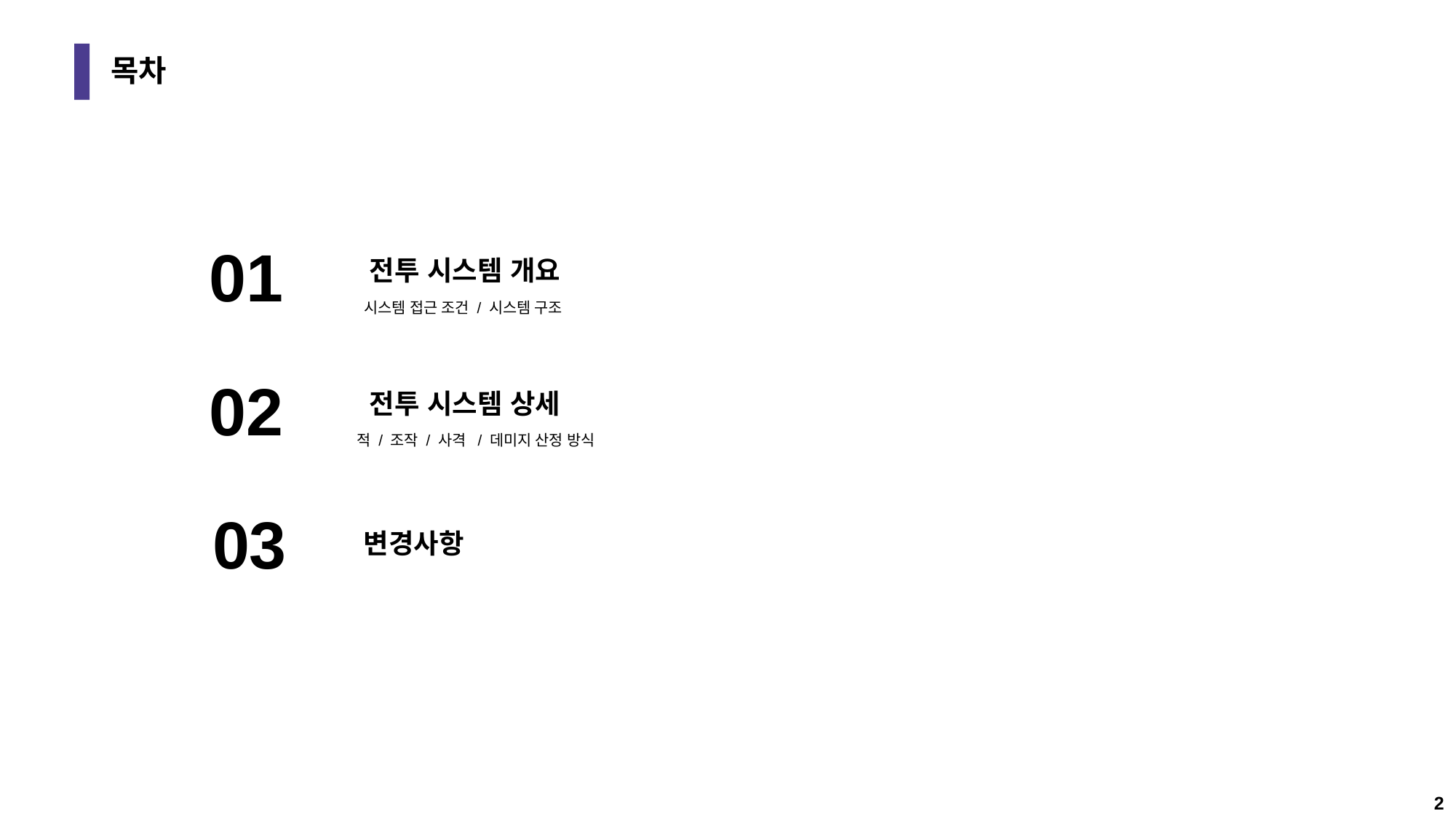

# 목차
01
전투 시스템 개요
시스템 접근 조건 / 시스템 구조
02
전투 시스템 상세
적 / 조작 / 사격  / 데미지 산정 방식
03
변경사항